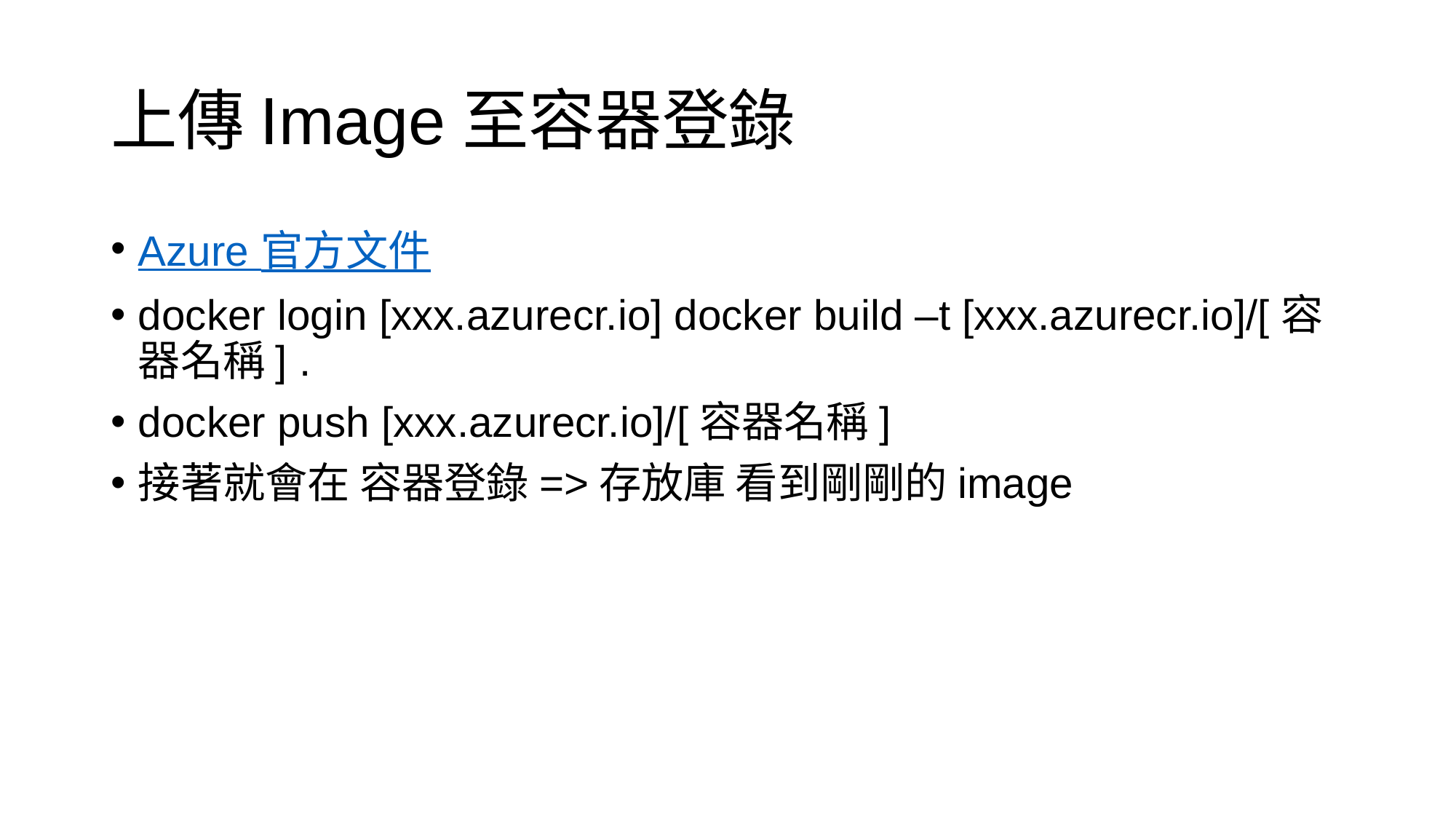

# 上傳Image至容器登錄
Azure 官方文件
docker login [xxx.azurecr.io] docker build –t [xxx.azurecr.io]/[容器名稱] .
docker push [xxx.azurecr.io]/[容器名稱]
接著就會在 容器登錄=>存放庫 看到剛剛的image